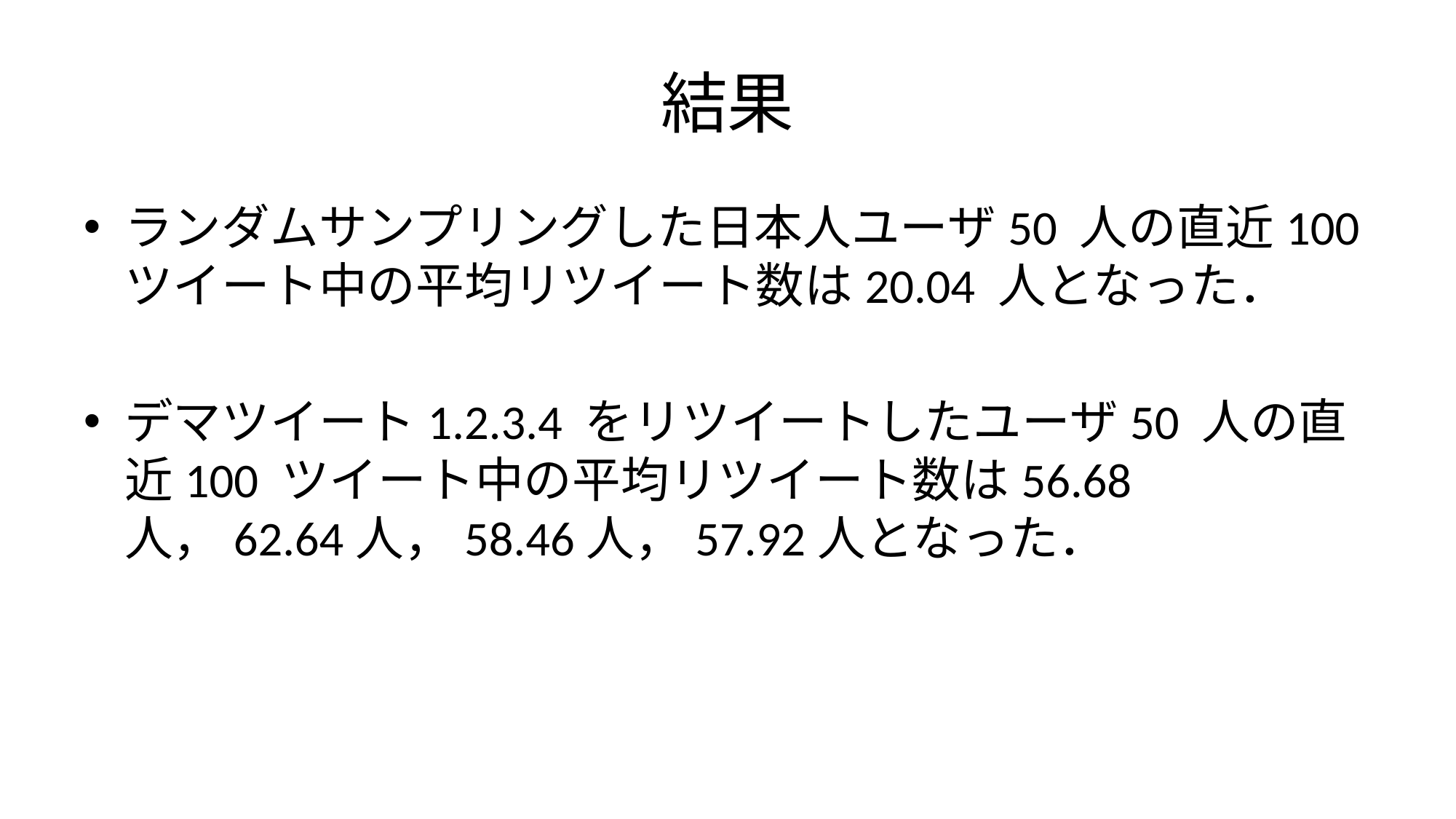

# 結果
ランダムサンプリングした日本人ユーザ50 人の直近100 ツイート中の平均リツイート数は20.04 人となった．

デマツイート1.2.3.4 をリツイートしたユーザ50 人の直近100 ツイート中の平均リツイート数は56.68 人，62.64人，58.46人，57.92人となった．